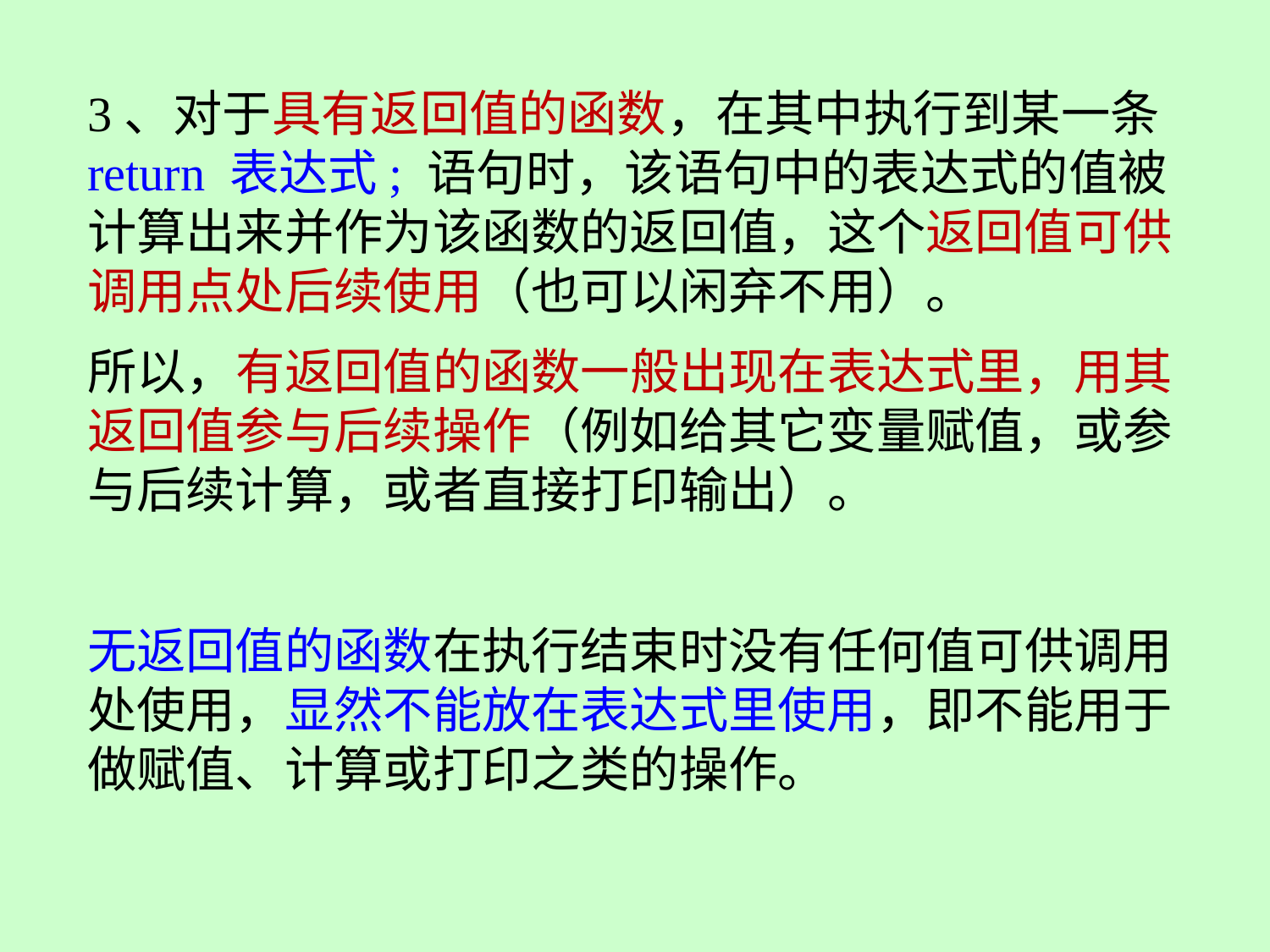

3、对于具有返回值的函数，在其中执行到某一条 return 表达式; 语句时，该语句中的表达式的值被计算出来并作为该函数的返回值，这个返回值可供调用点处后续使用（也可以闲弃不用）。
所以，有返回值的函数一般出现在表达式里，用其返回值参与后续操作（例如给其它变量赋值，或参与后续计算，或者直接打印输出）。

无返回值的函数在执行结束时没有任何值可供调用处使用，显然不能放在表达式里使用，即不能用于做赋值、计算或打印之类的操作。
22